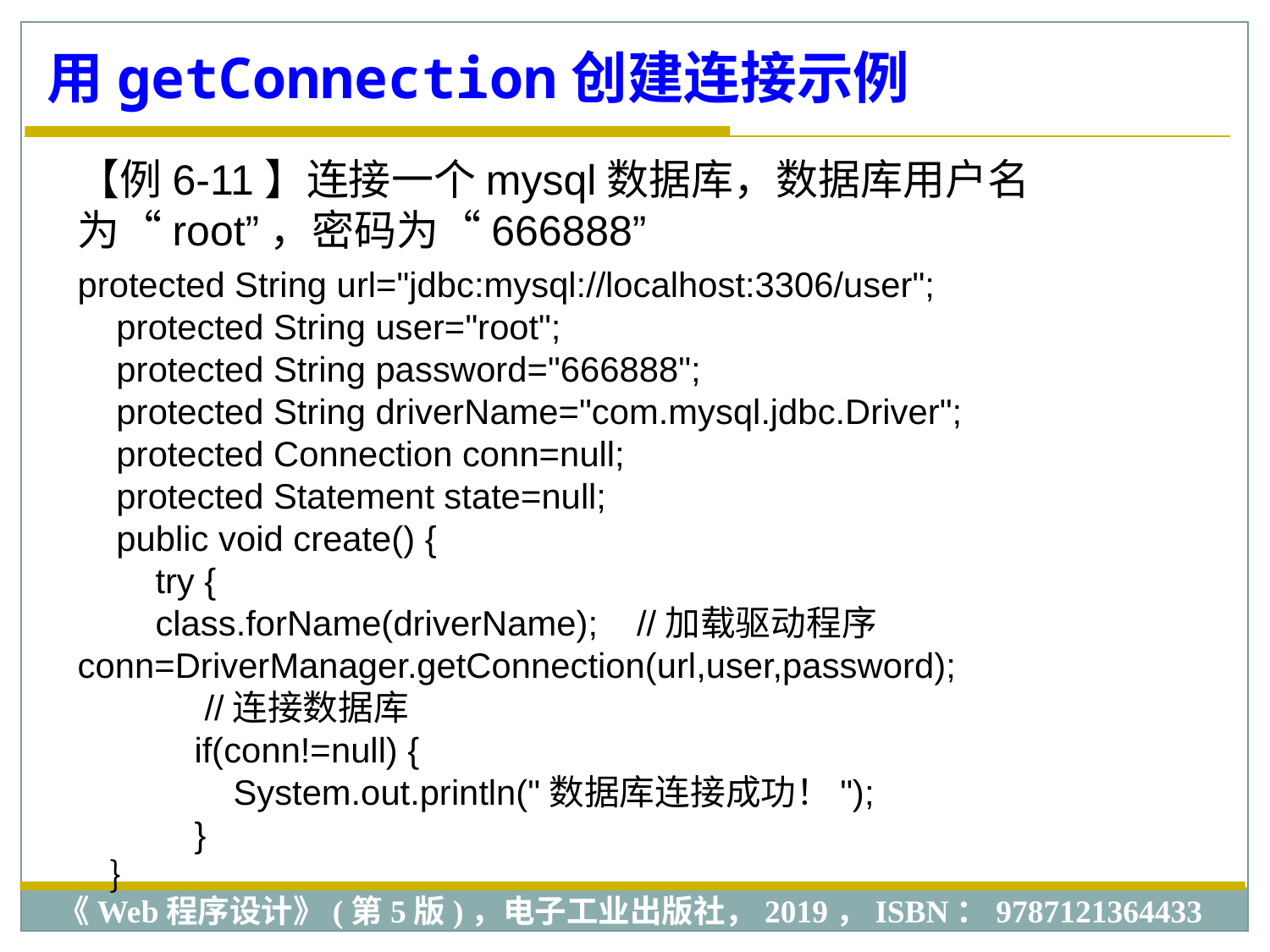

用getConnection创建连接示例
【例6-11】连接一个mysql数据库，数据库用户名为“root”，密码为“666888”
protected String url="jdbc:mysql://localhost:3306/user";
    protected String user="root";
    protected String password="666888";
    protected String driverName="com.mysql.jdbc.Driver";
    protected Connection conn=null;
    protected Statement state=null;
    public void create() {
        try {
        class.forName(driverName);    //加载驱动程序            	         	conn=DriverManager.getConnection(url,user,password);
	//连接数据库
            if(conn!=null) {
                System.out.println("数据库连接成功！");
            }
   ｝